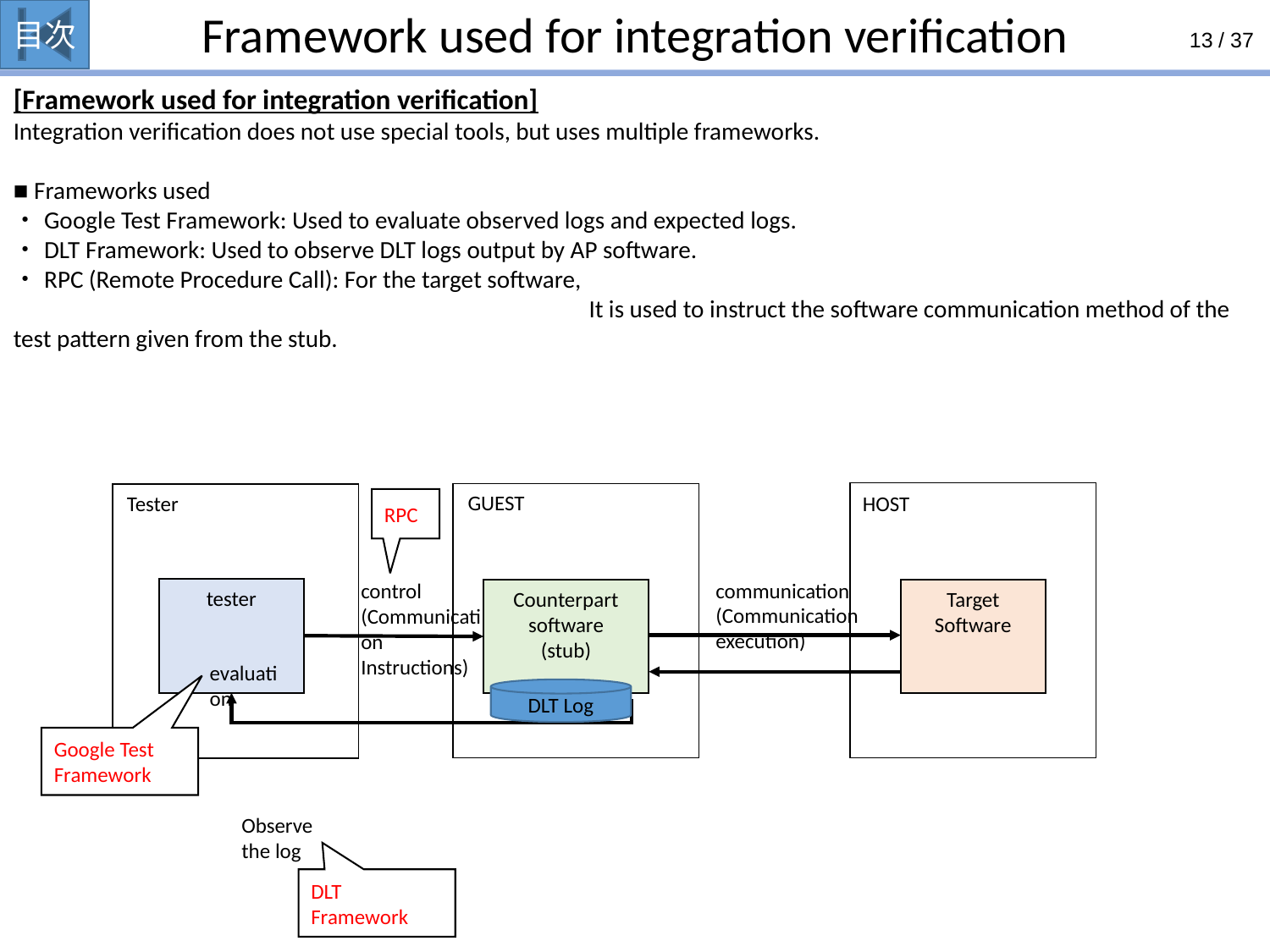

# Framework used for integration verification
[Framework used for integration verification]
Integration verification does not use special tools, but uses multiple frameworks.

■ Frameworks used
・Google Test Framework: Used to evaluate observed logs and expected logs.
・DLT Framework: Used to observe DLT logs output by AP software.
・RPC (Remote Procedure Call): For the target software,
　　　　　　　　　　　　　　　　　　　　　　　It is used to instruct the software communication method of the test pattern given from the stub.

GUEST
Tester
HOST

RPC
communication
(Communication execution)
control
(Communication Instructions)
tester
Counterpart software
(stub)
Target Software
evaluation
DLT Log
Google Test Framework
Observe the log
DLT Framework